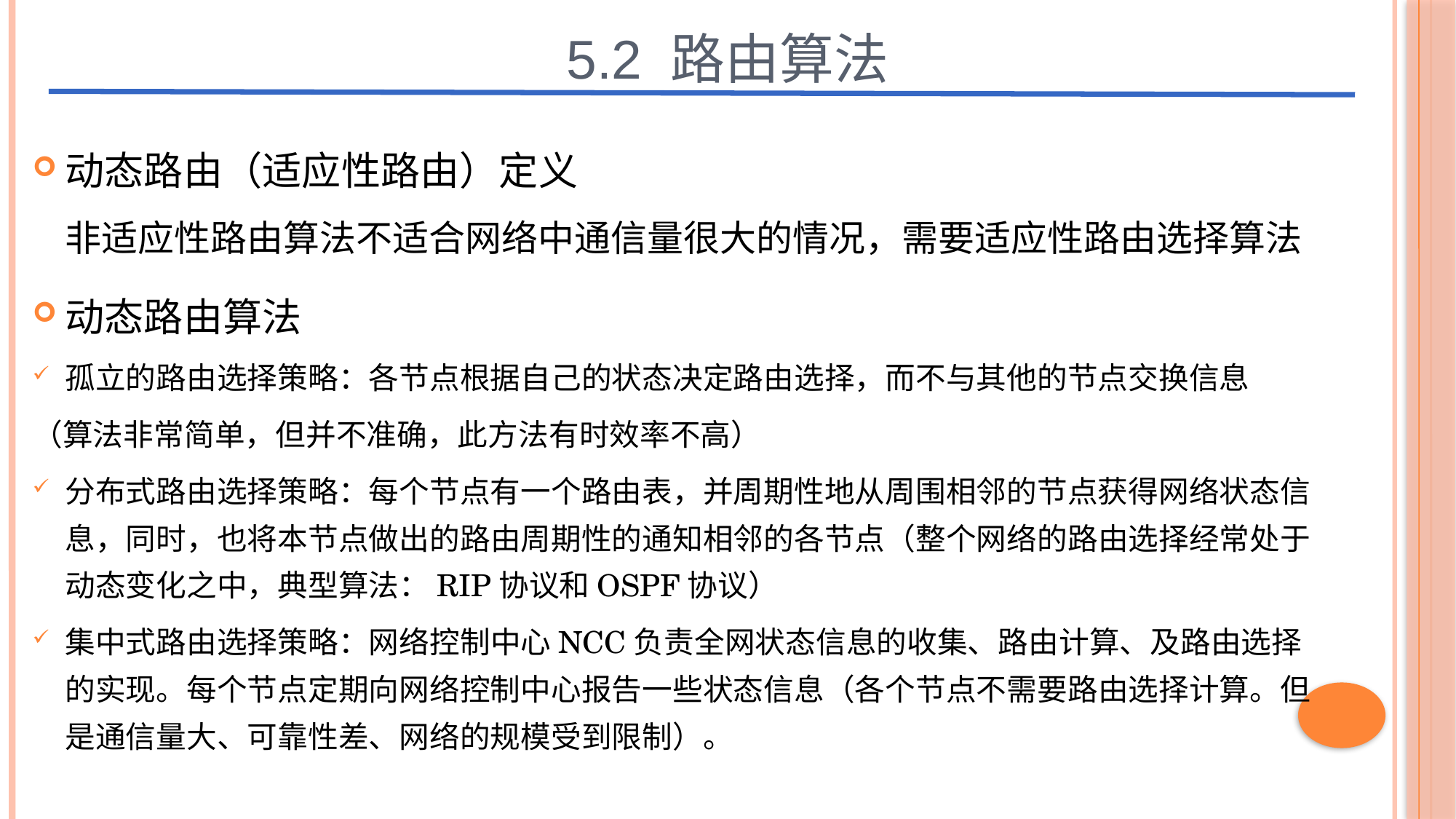

5.2 路由算法
动态路由（适应性路由）定义
非适应性路由算法不适合网络中通信量很大的情况，需要适应性路由选择算法
动态路由算法
孤立的路由选择策略：各节点根据自己的状态决定路由选择，而不与其他的节点交换信息
（算法非常简单，但并不准确，此方法有时效率不高）
分布式路由选择策略：每个节点有一个路由表，并周期性地从周围相邻的节点获得网络状态信息，同时，也将本节点做出的路由周期性的通知相邻的各节点（整个网络的路由选择经常处于动态变化之中，典型算法：RIP协议和OSPF协议）
集中式路由选择策略：网络控制中心NCC负责全网状态信息的收集、路由计算、及路由选择的实现。每个节点定期向网络控制中心报告一些状态信息（各个节点不需要路由选择计算。但是通信量大、可靠性差、网络的规模受到限制）。